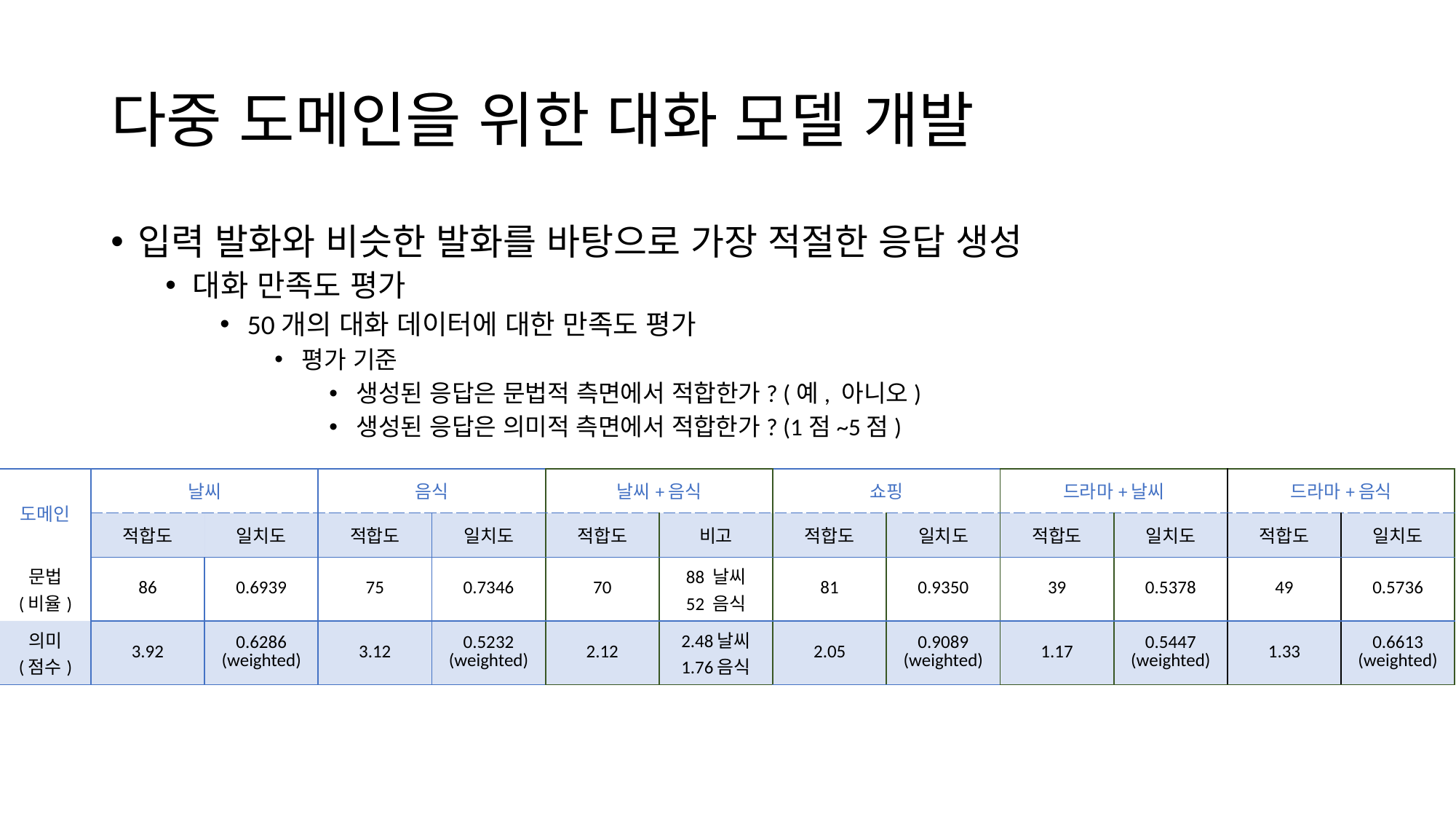

# 다중 도메인을 위한 대화 모델 개발
입력 발화와 비슷한 발화를 바탕으로 가장 적절한 응답 생성
대화 만족도 평가
50개의 대화 데이터에 대한 만족도 평가
평가 기준
생성된 응답은 문법적 측면에서 적합한가? (예, 아니오)
생성된 응답은 의미적 측면에서 적합한가? (1점~5점)
| 도메인 | 날씨 |  | 음식 |  | 날씨+음식 |  | 쇼핑 |  | 드라마+날씨 |  | 드라마+음식 |  |
| --- | --- | --- | --- | --- | --- | --- | --- | --- | --- | --- | --- | --- |
|  | 적합도 | 일치도 | 적합도 | 일치도 | 적합도 | 비고 | 적합도 | 일치도 | 적합도 | 일치도 | 적합도 | 일치도 |
| 문법 (비율) | 86 | 0.6939 | 75 | 0.7346 | 70 | 88 날씨 52 음식 | 81 | 0.9350 | 39 | 0.5378 | 49 | 0.5736 |
| 의미 (점수) | 3.92 | 0.6286 (weighted) | 3.12 | 0.5232 (weighted) | 2.12 | 2.48날씨 1.76음식 | 2.05 | 0.9089 (weighted) | 1.17 | 0.5447 (weighted) | 1.33 | 0.6613 (weighted) |